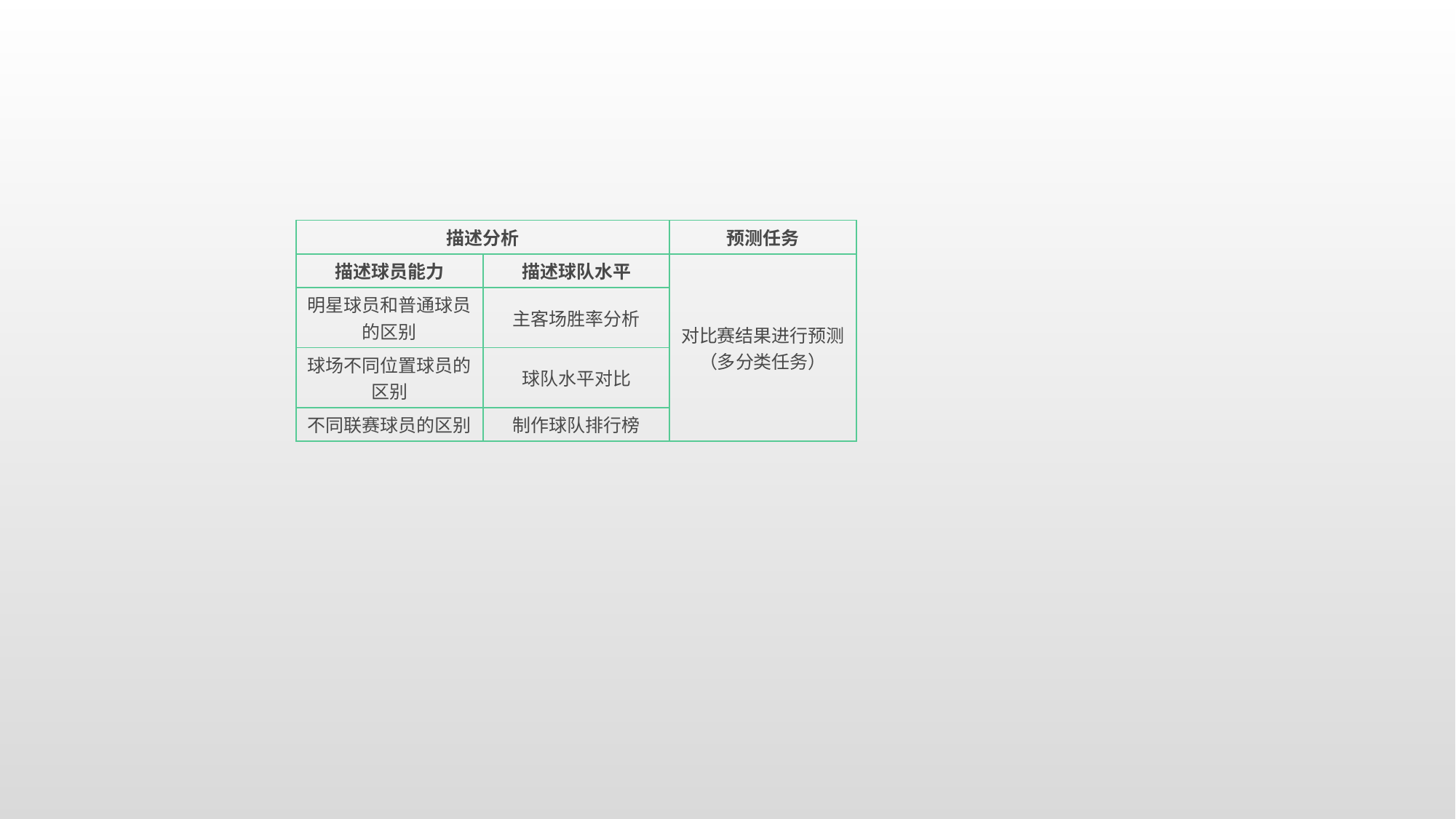

| 描述分析 |  | 预测任务 |
| --- | --- | --- |
| 描述球员能力 | 描述球队水平 | 对比赛结果进行预测 （多分类任务） |
| 明星球员和普通球员的区别 | 主客场胜率分析 |  |
| 球场不同位置球员的区别 | 球队水平对比 |  |
| 不同联赛球员的区别 | 制作球队排行榜 |  |